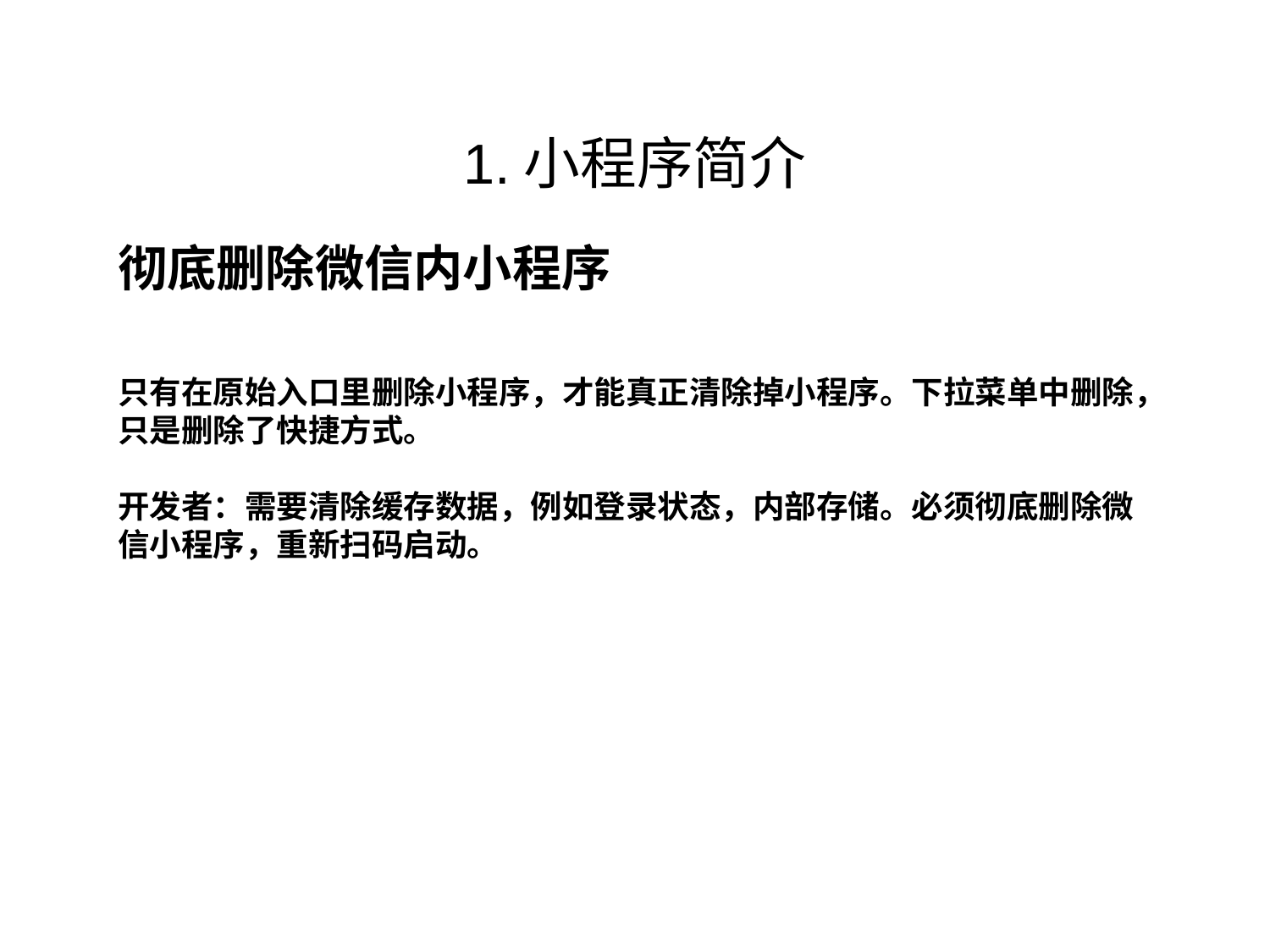

# 1.小程序简介
彻底删除微信内小程序

只有在原始入口里删除小程序，才能真正清除掉小程序。下拉菜单中删除，只是删除了快捷方式。

开发者：需要清除缓存数据，例如登录状态，内部存储。必须彻底删除微信小程序，重新扫码启动。